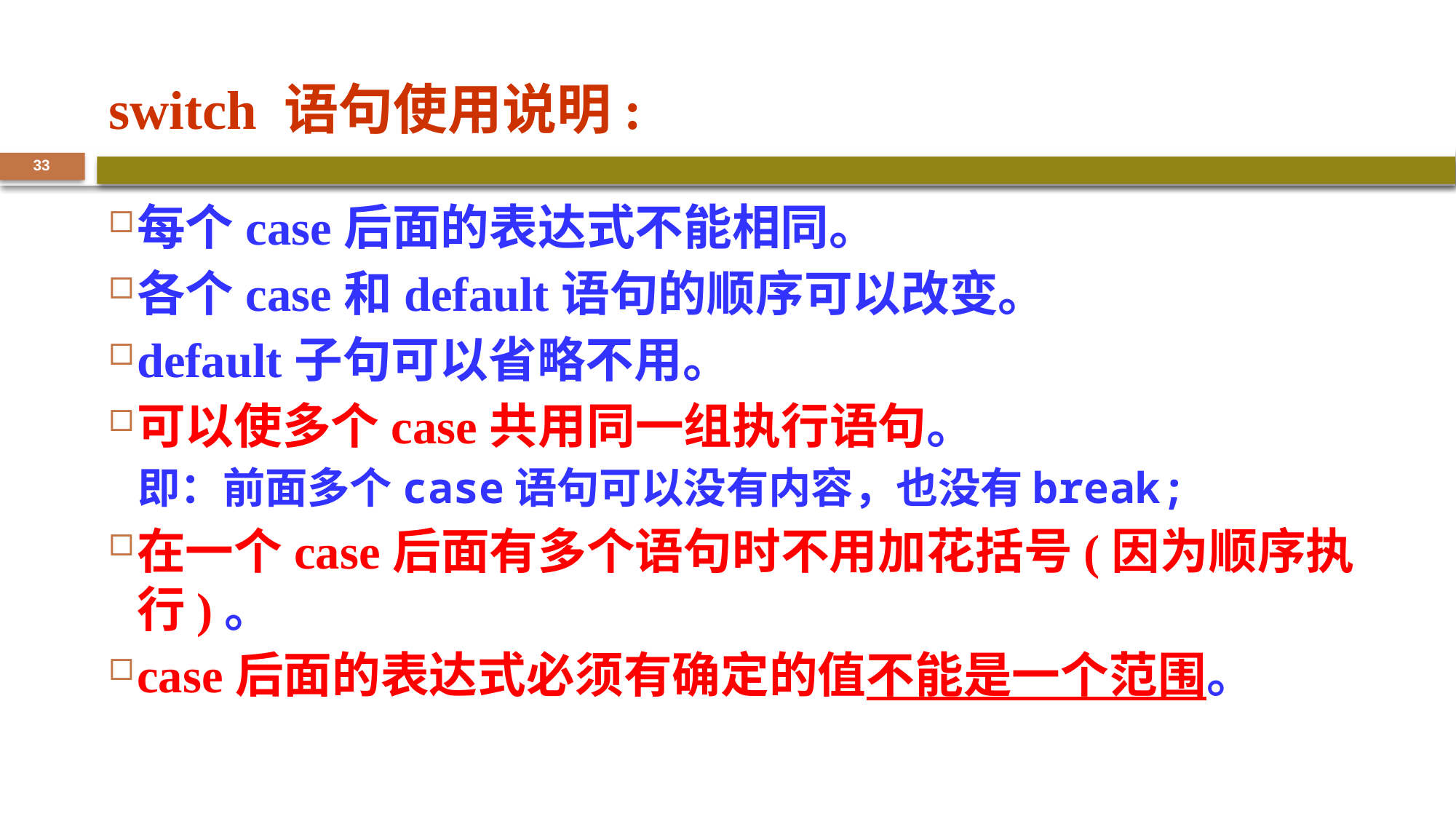

# switch 语句使用说明:
33
每个case后面的表达式不能相同。
各个case和default语句的顺序可以改变。
default子句可以省略不用。
可以使多个case共用同一组执行语句。
  即：前面多个case语句可以没有内容，也没有break;
在一个case后面有多个语句时不用加花括号(因为顺序执行)。
case后面的表达式必须有确定的值不能是一个范围。